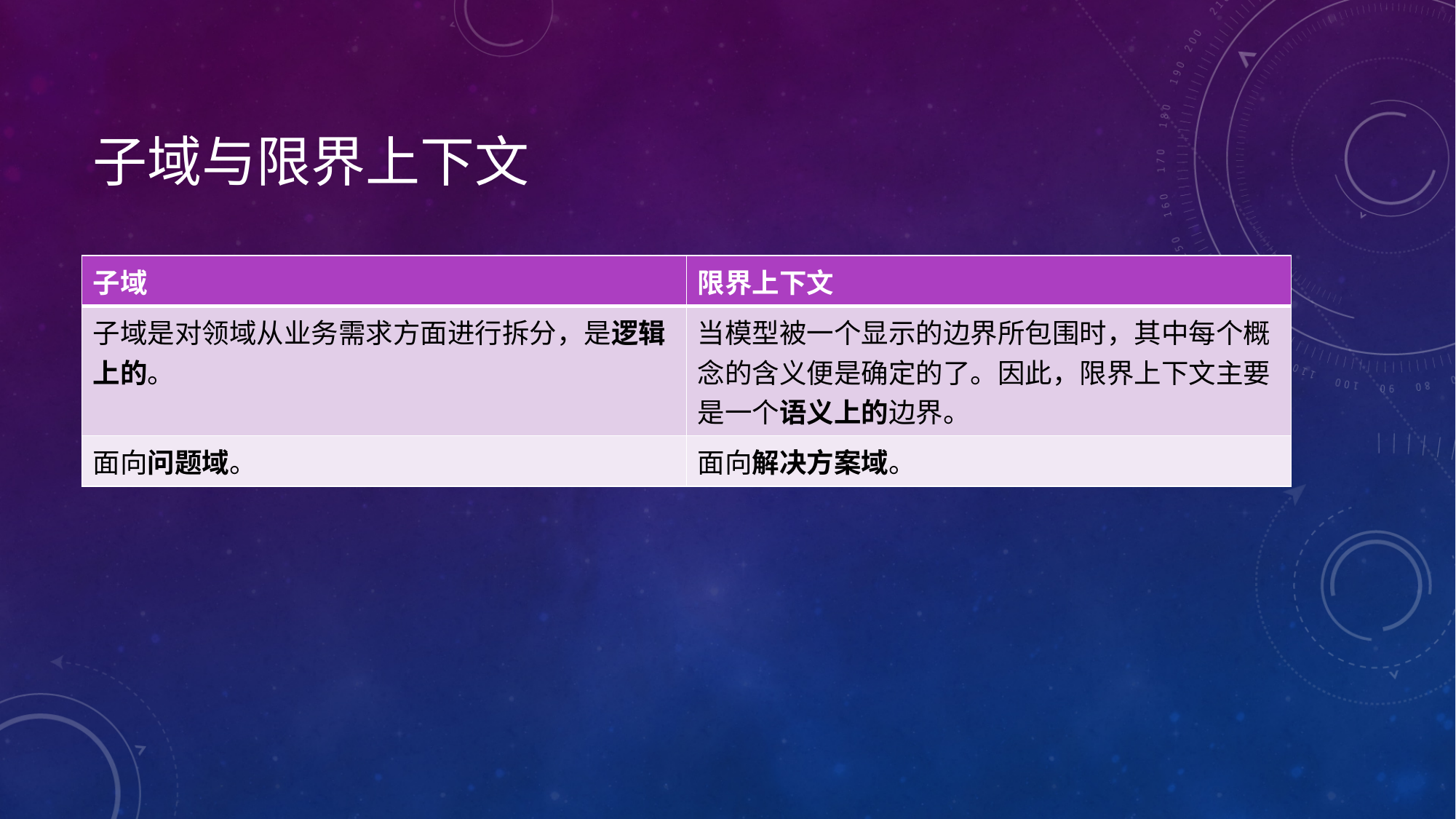

# 子域与限界上下文
| 子域 | 限界上下文 |
| --- | --- |
| 子域是对领域从业务需求方面进行拆分，是逻辑上的。 | 当模型被一个显示的边界所包围时，其中每个概念的含义便是确定的了。因此，限界上下文主要是一个语义上的边界。 |
| 面向问题域。 | 面向解决方案域。 |